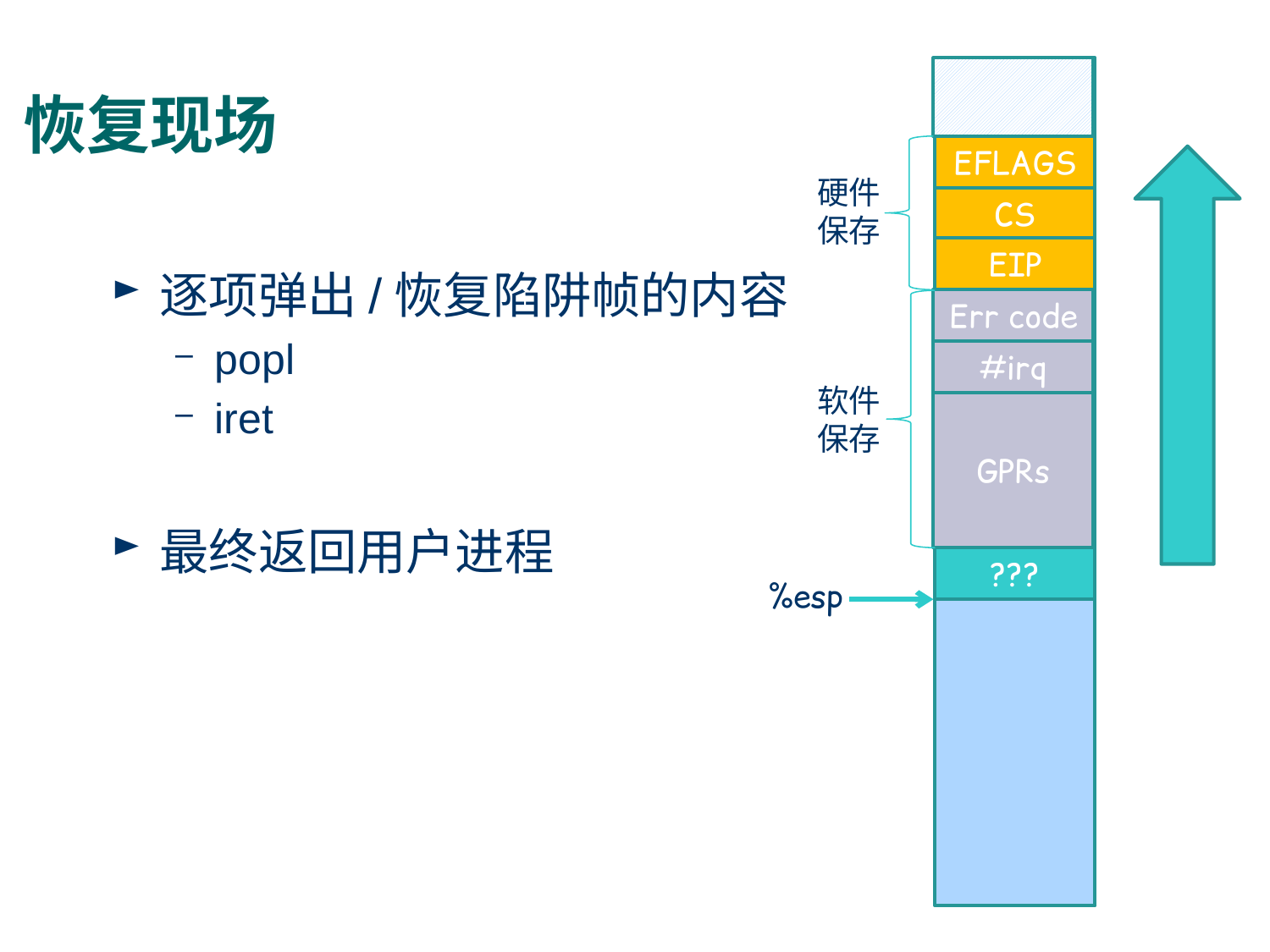

# 恢复现场

EFLAGS

硬件保存
CS
EIP
逐项弹出/恢复陷阱帧的内容
popl
iret

最终返回用户进程
Err code

#irq
软件保存
GPRs
???
%esp